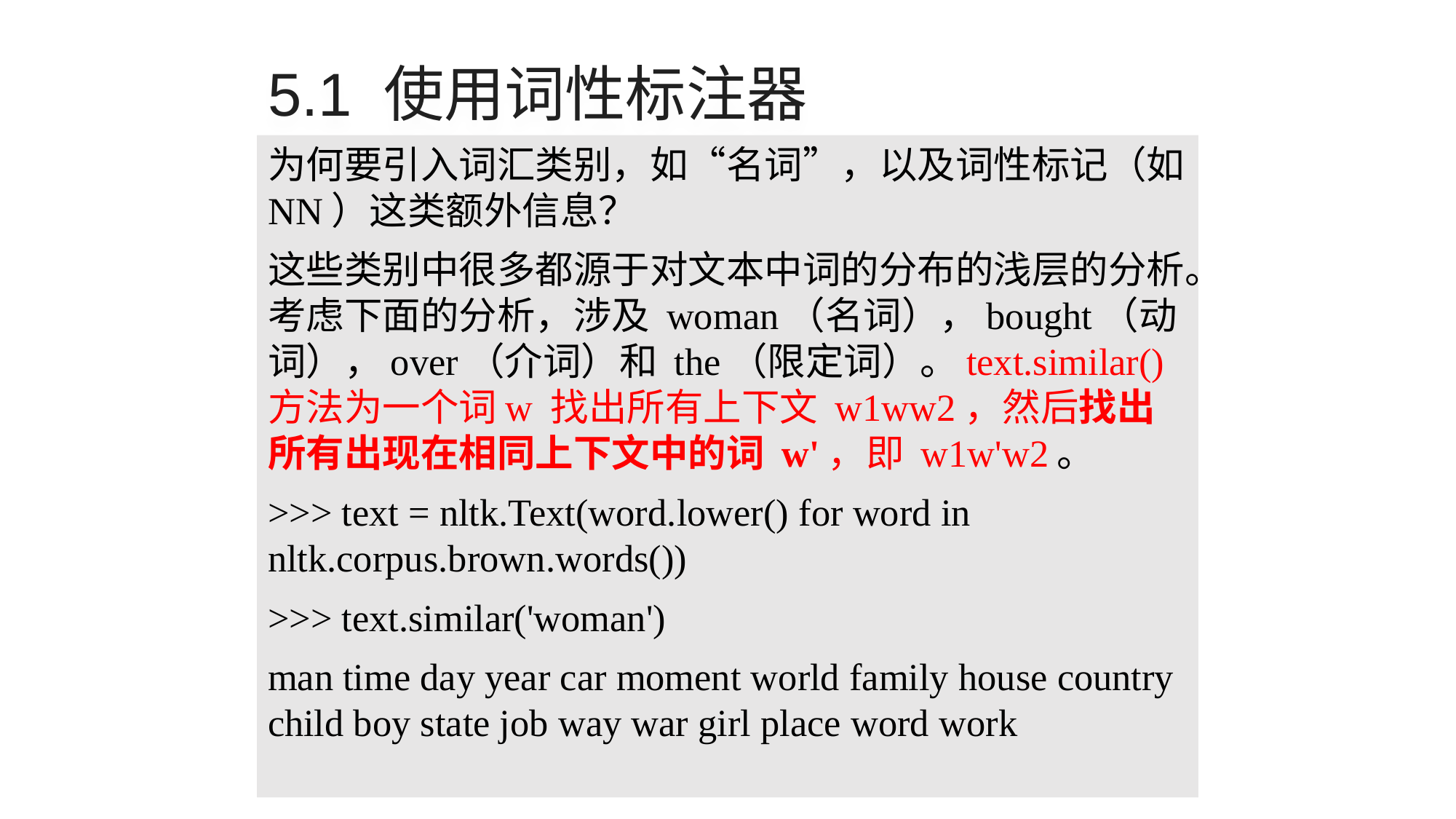

# 5.1 使用词性标注器
为何要引入词汇类别，如“名词”，以及词性标记（如 NN）这类额外信息？
这些类别中很多都源于对文本中词的分布的浅层的分析。考虑下面的分析，涉及 woman（名词），bought（动词），over（介词）和 the（限定词）。text.similar()方法为一个词w 找出所有上下文 w1ww2，然后找出所有出现在相同上下文中的词 w'，即 w1w'w2。
>>> text = nltk.Text(word.lower() for word in nltk.corpus.brown.words())
>>> text.similar('woman')
man time day year car moment world family house country child boy state job way war girl place word work